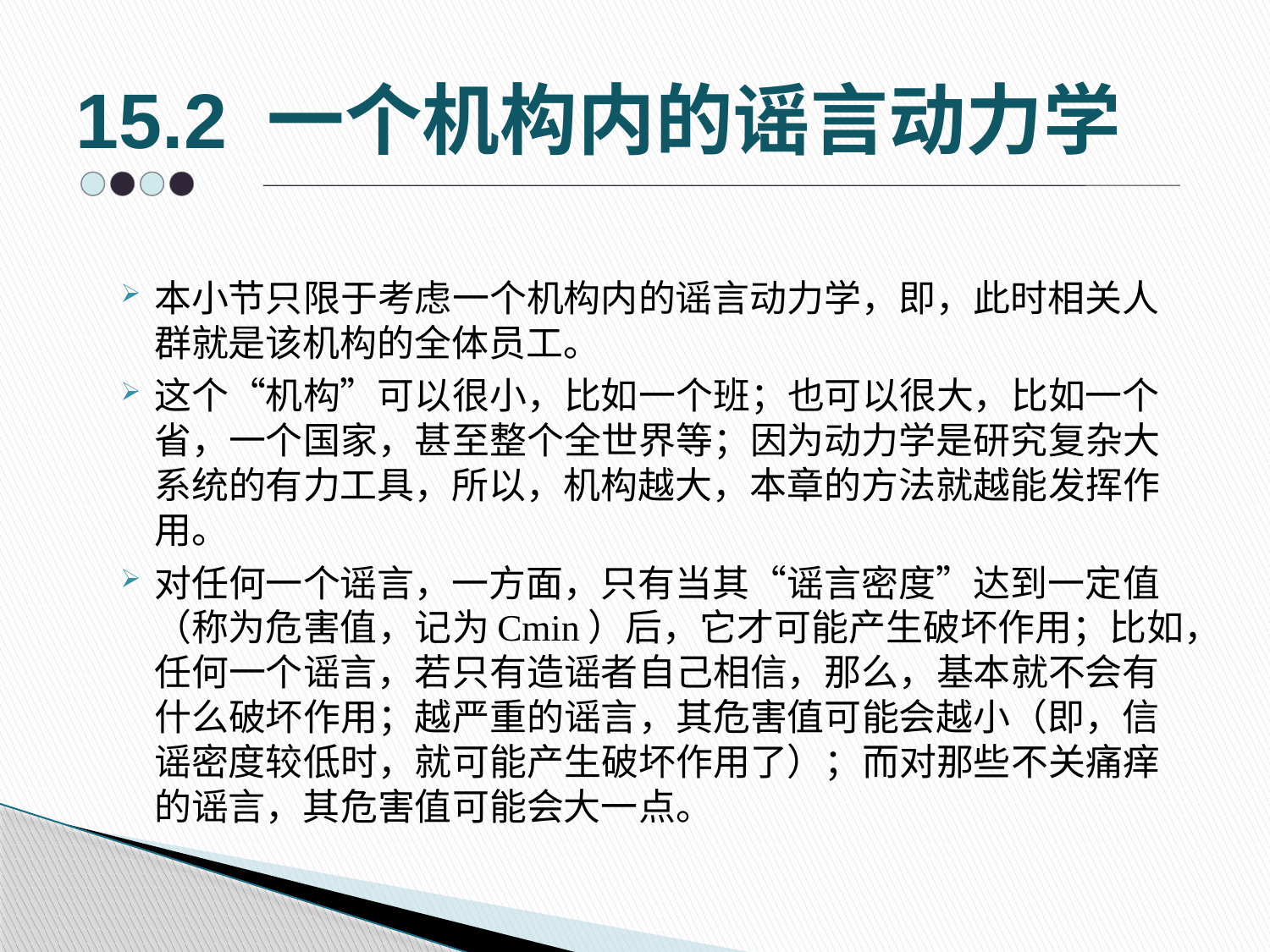

# 15.2 一个机构内的谣言动力学

本小节只限于考虑一个机构内的谣言动力学，即，此时相关人群就是该机构的全体员工。
这个“机构”可以很小，比如一个班；也可以很大，比如一个省，一个国家，甚至整个全世界等；因为动力学是研究复杂大系统的有力工具，所以，机构越大，本章的方法就越能发挥作用。
对任何一个谣言，一方面，只有当其“谣言密度”达到一定值（称为危害值，记为Cmin）后，它才可能产生破坏作用；比如，任何一个谣言，若只有造谣者自己相信，那么，基本就不会有什么破坏作用；越严重的谣言，其危害值可能会越小（即，信谣密度较低时，就可能产生破坏作用了）；而对那些不关痛痒的谣言，其危害值可能会大一点。